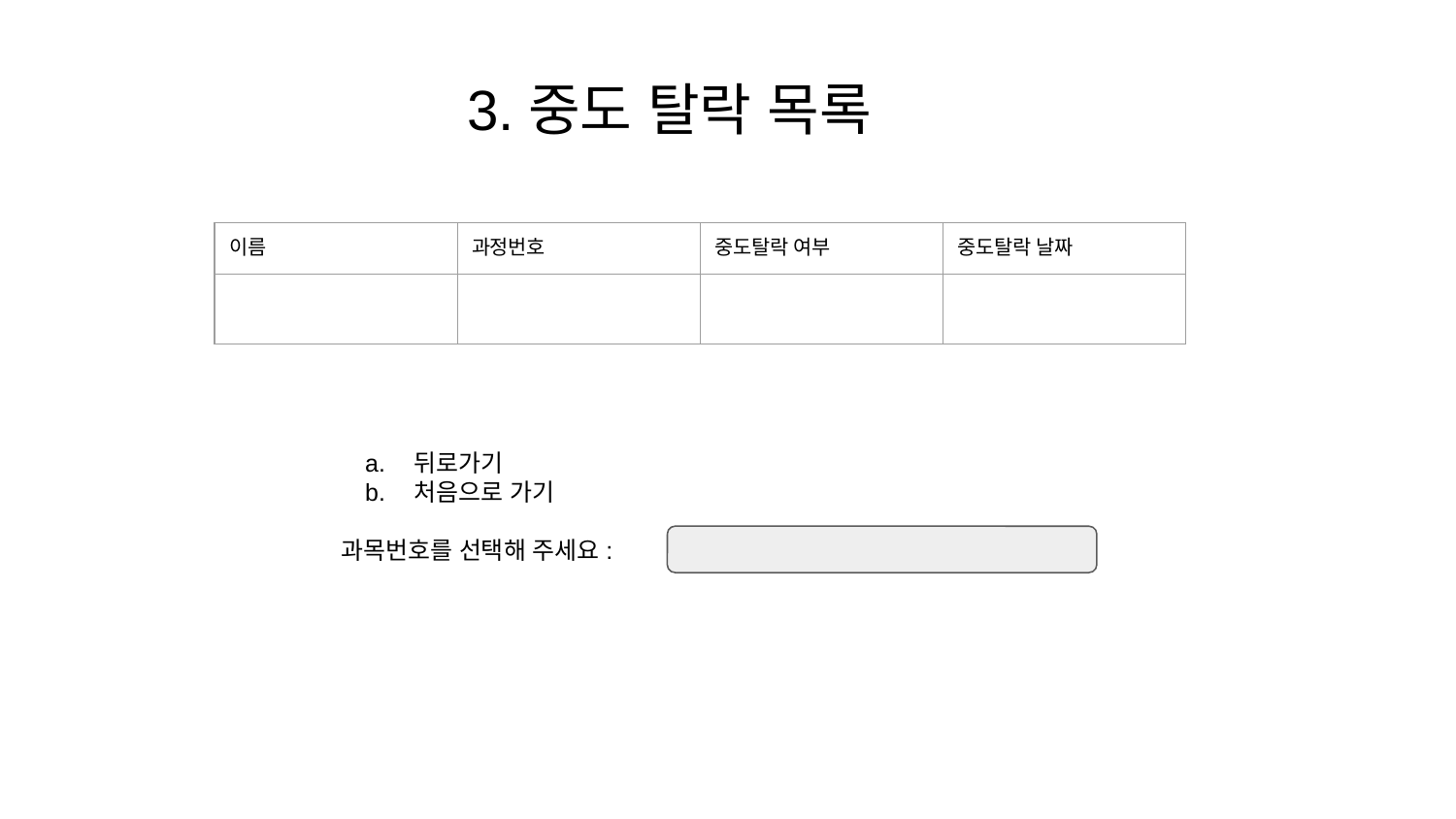

# 3.중도 탈락 목록
| 이름 | 과정번호 | 중도탈락 여부 | 중도탈락 날짜 |
| --- | --- | --- | --- |
|  |  |  |  |
뒤로가기
처음으로 가기

과목번호를 선택해 주세요: